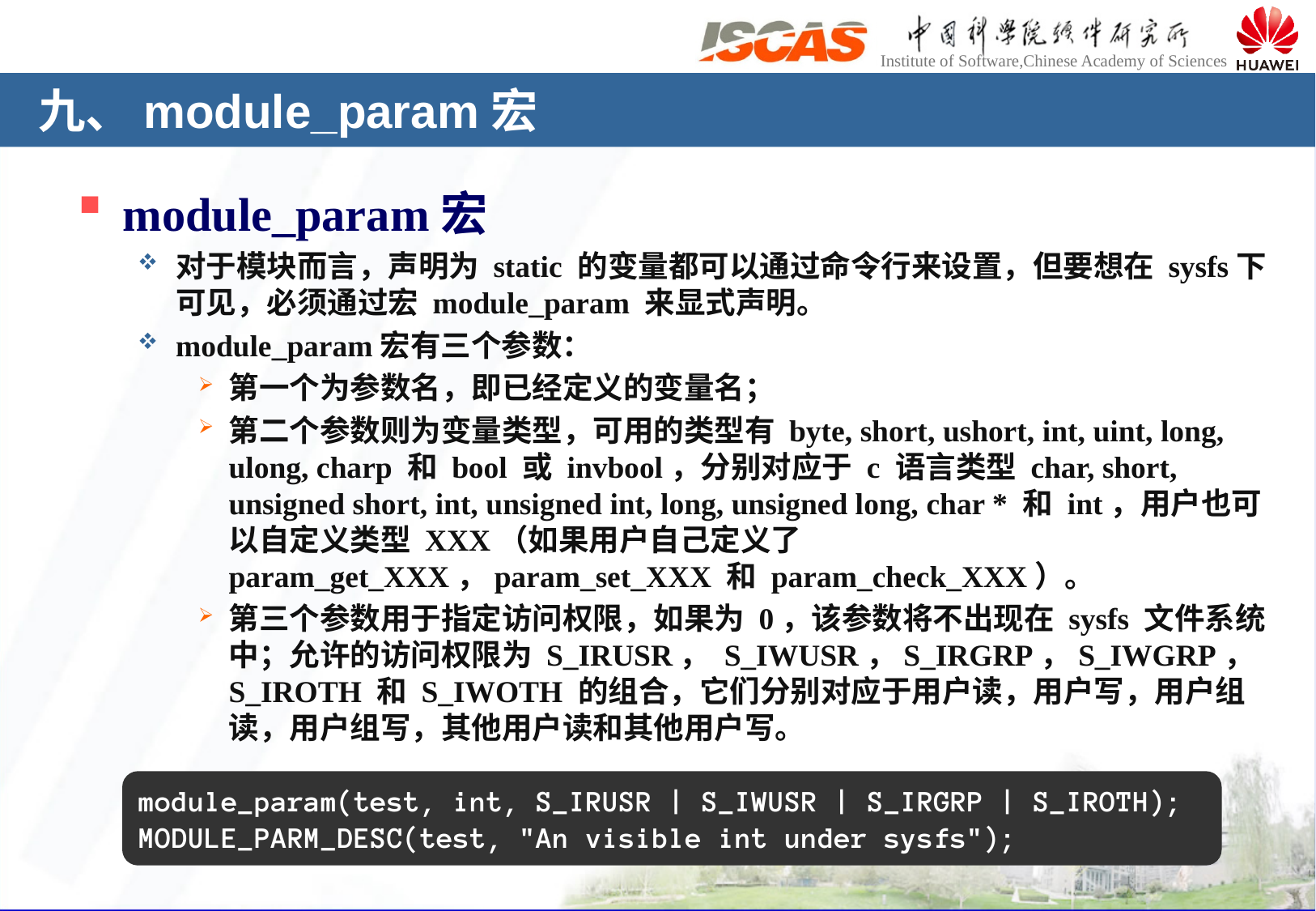

# 九、module_param宏
module_param宏
对于模块而言，声明为 static 的变量都可以通过命令行来设置，但要想在 sysfs下可见，必须通过宏 module_param 来显式声明。
module_param宏有三个参数：
第一个为参数名，即已经定义的变量名；
第二个参数则为变量类型，可用的类型有 byte, short, ushort, int, uint, long, ulong, charp 和 bool 或 invbool，分别对应于 c 语言类型 char, short, unsigned short, int, unsigned int, long, unsigned long, char * 和 int，用户也可以自定义类型 XXX（如果用户自己定义了 param_get_XXX，param_set_XXX 和 param_check_XXX）。
第三个参数用于指定访问权限，如果为 0，该参数将不出现在 sysfs 文件系统中；允许的访问权限为 S_IRUSR， S_IWUSR，S_IRGRP，S_IWGRP，S_IROTH 和 S_IWOTH 的组合，它们分别对应于用户读，用户写，用户组读，用户组写，其他用户读和其他用户写。
module_param(test, int, S_IRUSR | S_IWUSR | S_IRGRP | S_IROTH);
MODULE_PARM_DESC(test, "An visible int under sysfs");